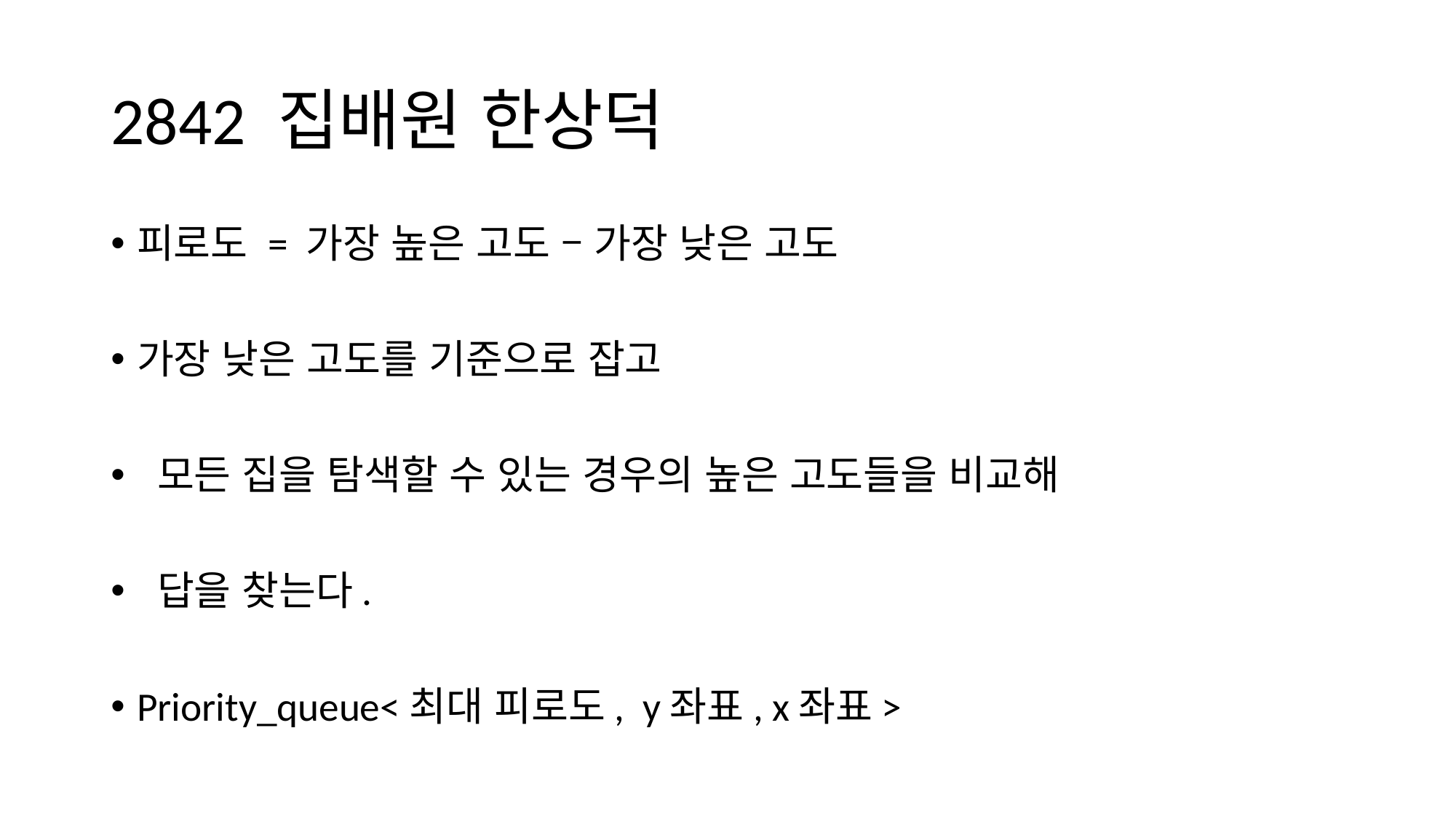

# 2842 집배원 한상덕
피로도 = 가장 높은 고도 – 가장 낮은 고도

가장 낮은 고도를 기준으로 잡고

 모든 집을 탐색할 수 있는 경우의 높은 고도들을 비교해

 답을 찾는다.

Priority_queue<최대 피로도,  y좌표, x좌표>